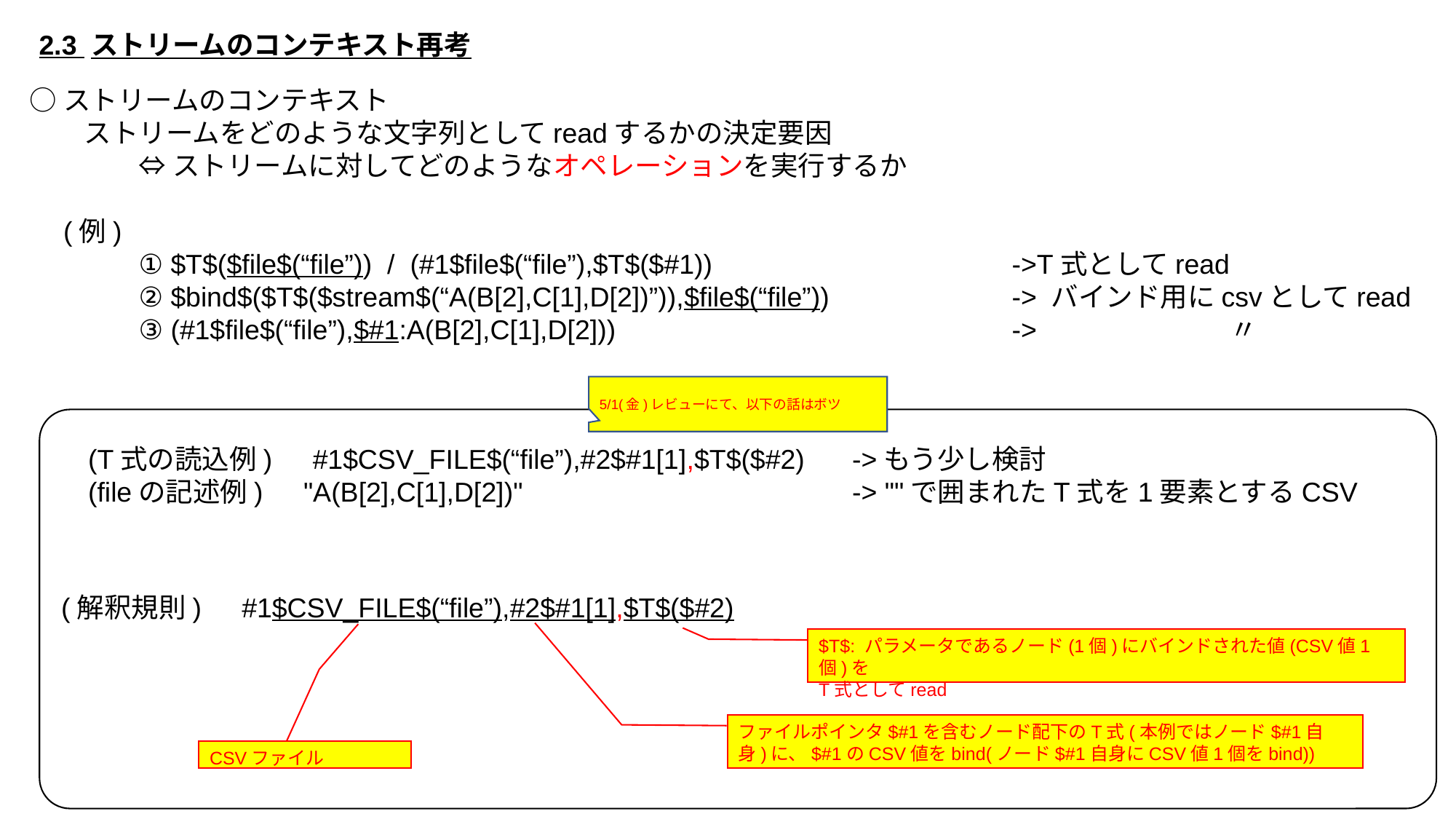

2.3 ストリームのコンテキスト再考

○ストリームのコンテキスト
　　ストリームをどのような文字列としてreadするかの決定要因
	⇔ストリームに対してどのようなオペレーションを実行するか

　(例)
	① $T$($file$(“file”))  /  (#1$file$(“file”),$T$($#1))			->T式としてread
	② $bind$($T$($stream$(“A(B[2],C[1],D[2])”)),$file$(“file”))		-> バインド用にcsvとしてread
	③ (#1$file$(“file”),$#1:A(B[2],C[1],D[2]))				->		〃
5/1(金)レビューにて、以下の話はボツ

(T式の読込例)　#1$CSV_FILE$(“file”),#2$#1[1],$T$($#2)	->もう少し検討
(fileの記述例)　"A(B[2],C[1],D[2])"　　			-> ""で囲まれたT式を1要素とするCSV
(解釈規則)　#1$CSV_FILE$(“file”),#2$#1[1],$T$($#2)
$T$: パラメータであるノード(1個)にバインドされた値(CSV値1個)を
T式としてread
ファイルポインタ$#1を含むノード配下のT式(本例ではノード$#1自身)に、$#1のCSV値をbind(ノード$#1自身にCSV値1個をbind))
CSVファイル